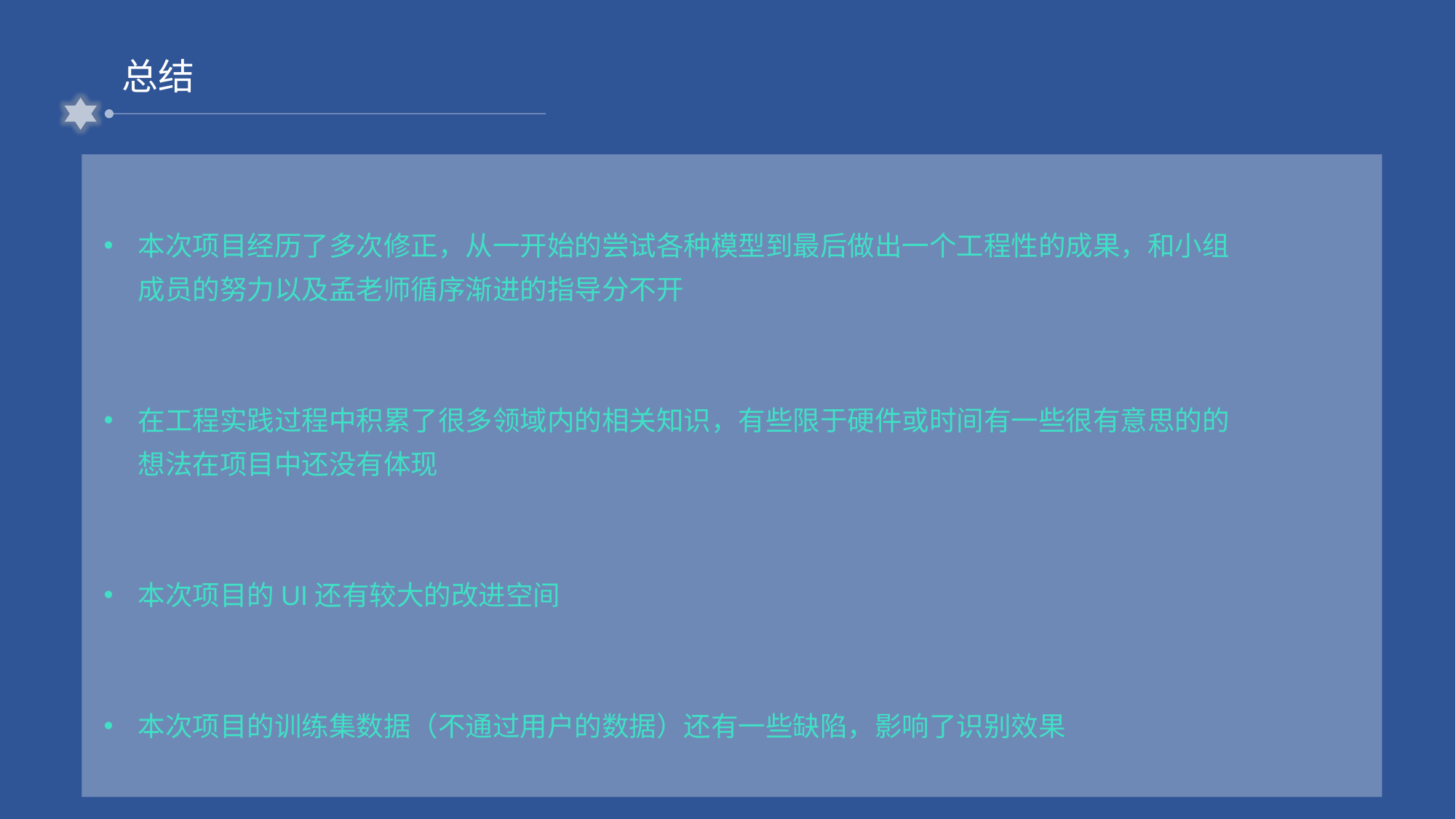

总结

本次项目经历了多次修正，从一开始的尝试各种模型到最后做出一个工程性的成果，和小组成员的努力以及孟老师循序渐进的指导分不开

在工程实践过程中积累了很多领域内的相关知识，有些限于硬件或时间有一些很有意思的的想法在项目中还没有体现

本次项目的UI还有较大的改进空间

本次项目的训练集数据（不通过用户的数据）还有一些缺陷，影响了识别效果